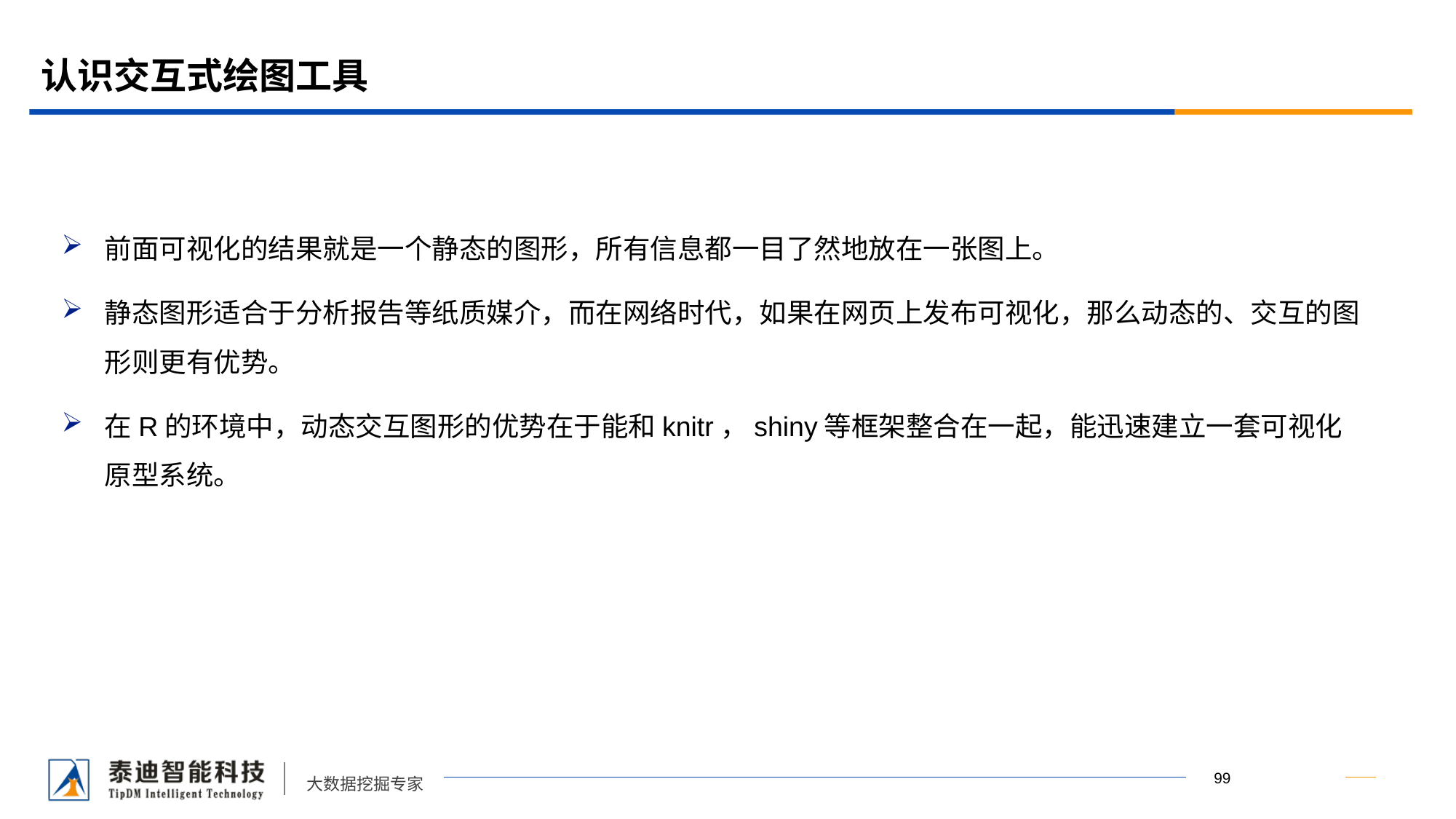

# 认识交互式绘图工具

前面可视化的结果就是一个静态的图形，所有信息都一目了然地放在一张图上。
静态图形适合于分析报告等纸质媒介，而在网络时代，如果在网页上发布可视化，那么动态的、交互的图形则更有优势。
在R的环境中，动态交互图形的优势在于能和knitr，shiny等框架整合在一起，能迅速建立一套可视化原型系统。